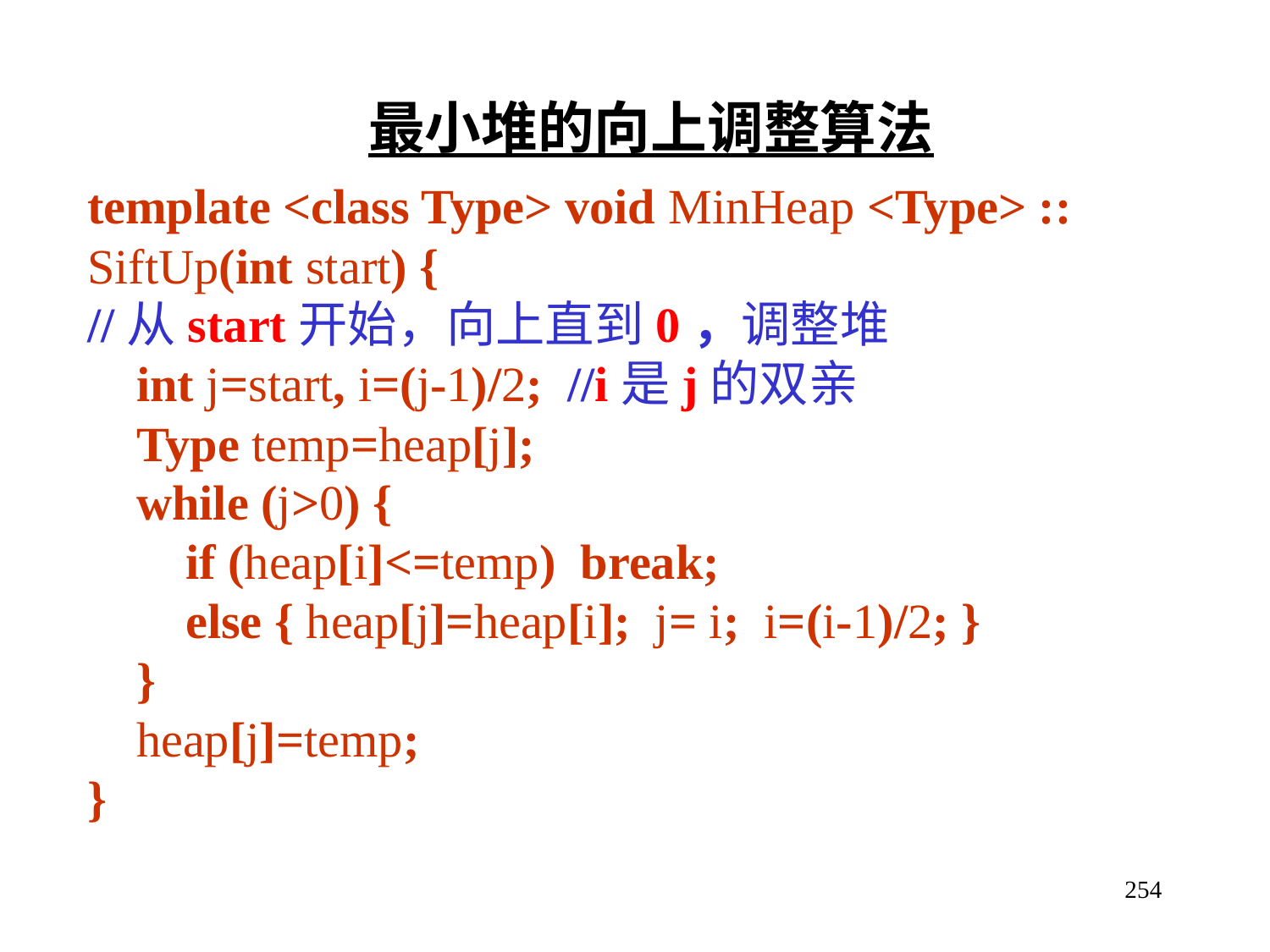

最小堆的向上调整算法
template <class Type> void MinHeap <Type> ::
SiftUp(int start) {
//从start开始，向上直到0，调整堆
    int j=start, i=(j-1)/2;  //i是j的双亲
    Type temp=heap[j];
    while (j>0) {
        if (heap[i]<=temp)  break;
        else { heap[j]=heap[i];  j= i;  i=(i-1)/2; }
    }
    heap[j]=temp;
}
254